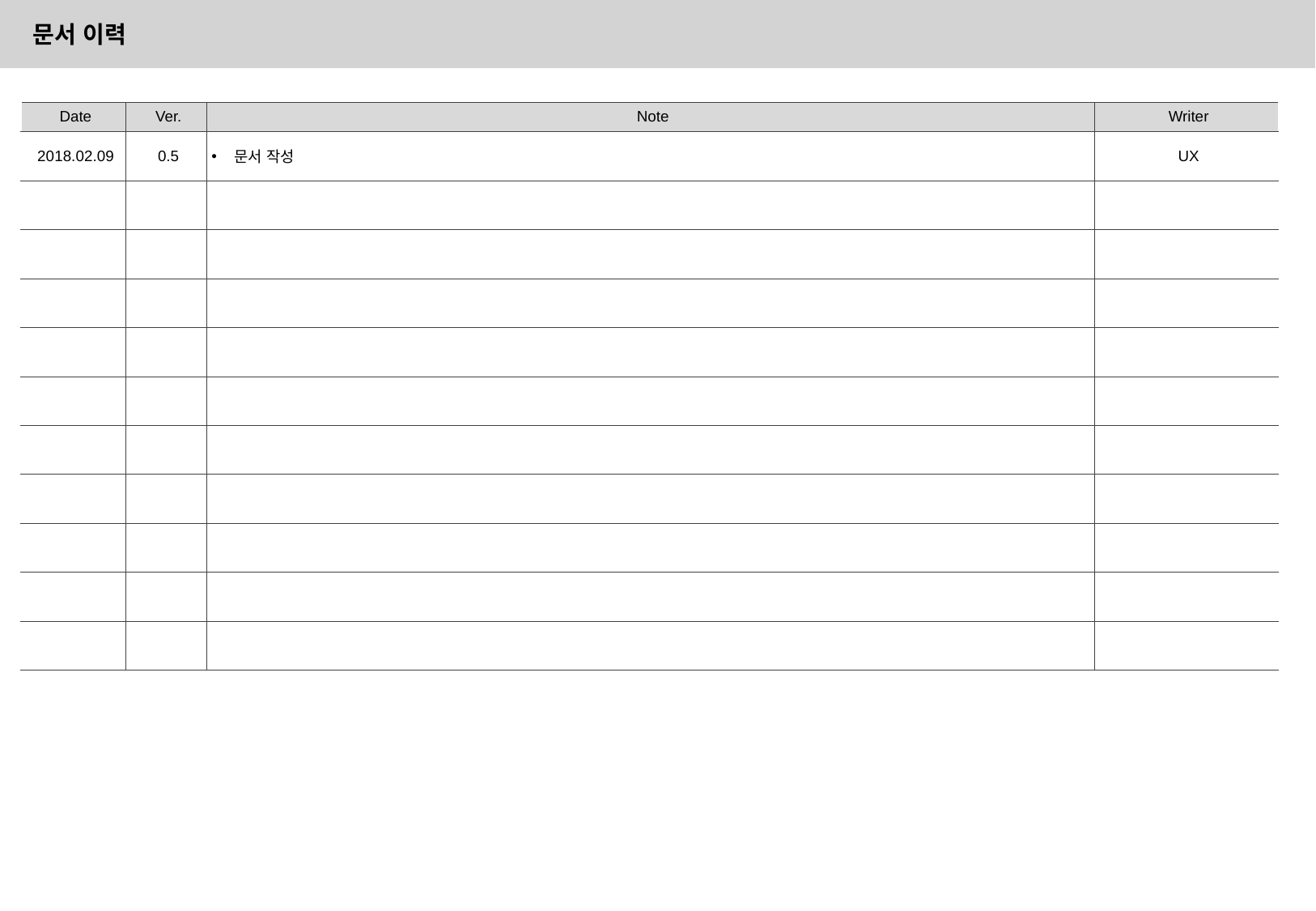

# 문서 이력
| Date | Ver. | Note | Writer |
| --- | --- | --- | --- |
| 2018.02.09 | 0.5 | 문서 작성 | UX |
|  |  |  |  |
|  |  |  |  |
|  |  |  |  |
|  |  |  |  |
|  |  |  |  |
|  |  |  |  |
|  |  |  |  |
|  |  |  |  |
|  |  |  |  |
|  |  |  |  |